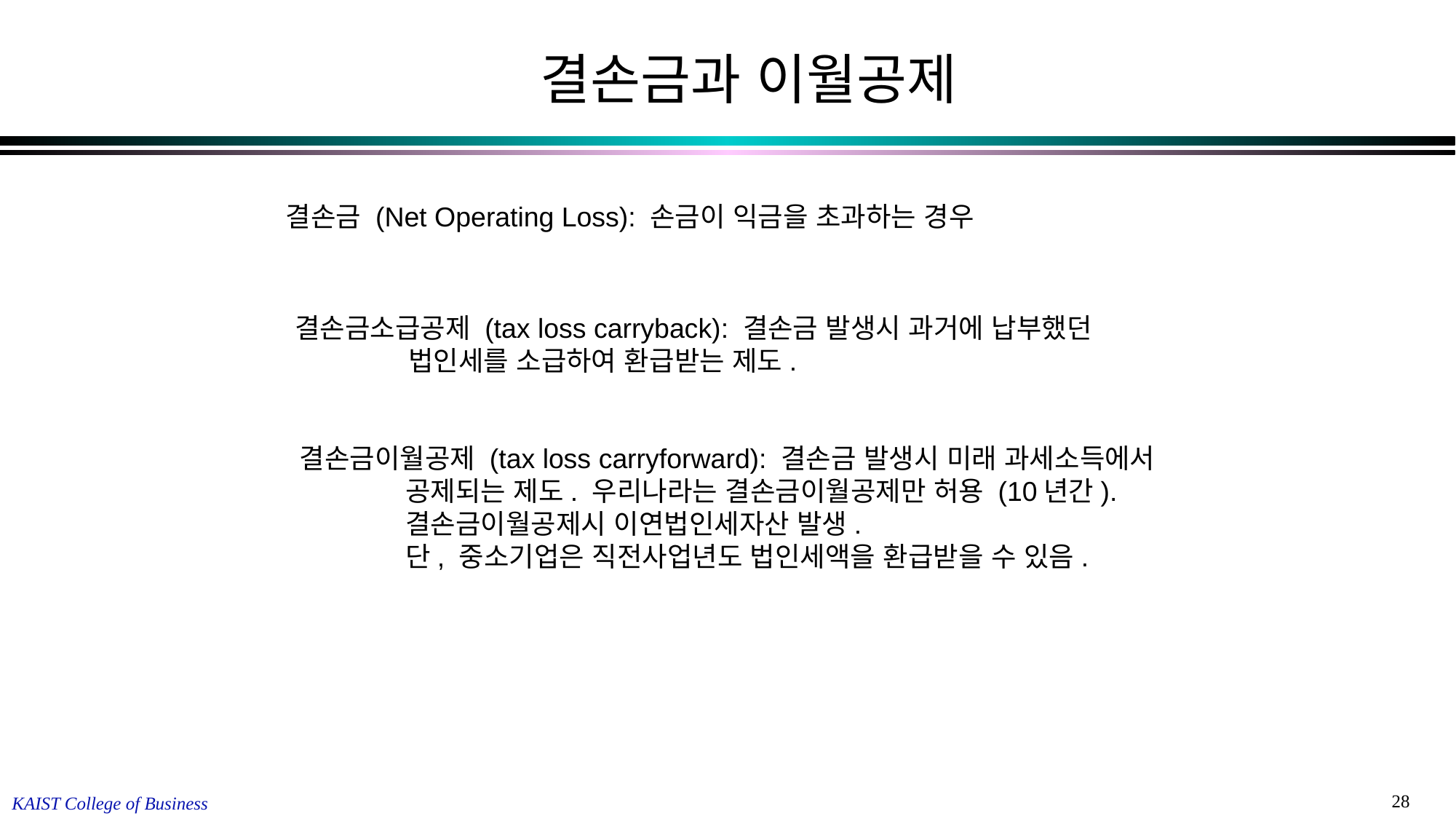

결손금과 이월공제
결손금 (Net Operating Loss): 손금이 익금을 초과하는 경우
결손금소급공제 (tax loss carryback): 결손금 발생시 과거에 납부했던
              법인세를 소급하여 환급받는 제도.
결손금이월공제 (tax loss carryforward): 결손금 발생시 미래 과세소득에서
             공제되는 제도. 우리나라는 결손금이월공제만 허용 (10년간).
             결손금이월공제시 이연법인세자산 발생.
             단, 중소기업은 직전사업년도 법인세액을 환급받을 수 있음.